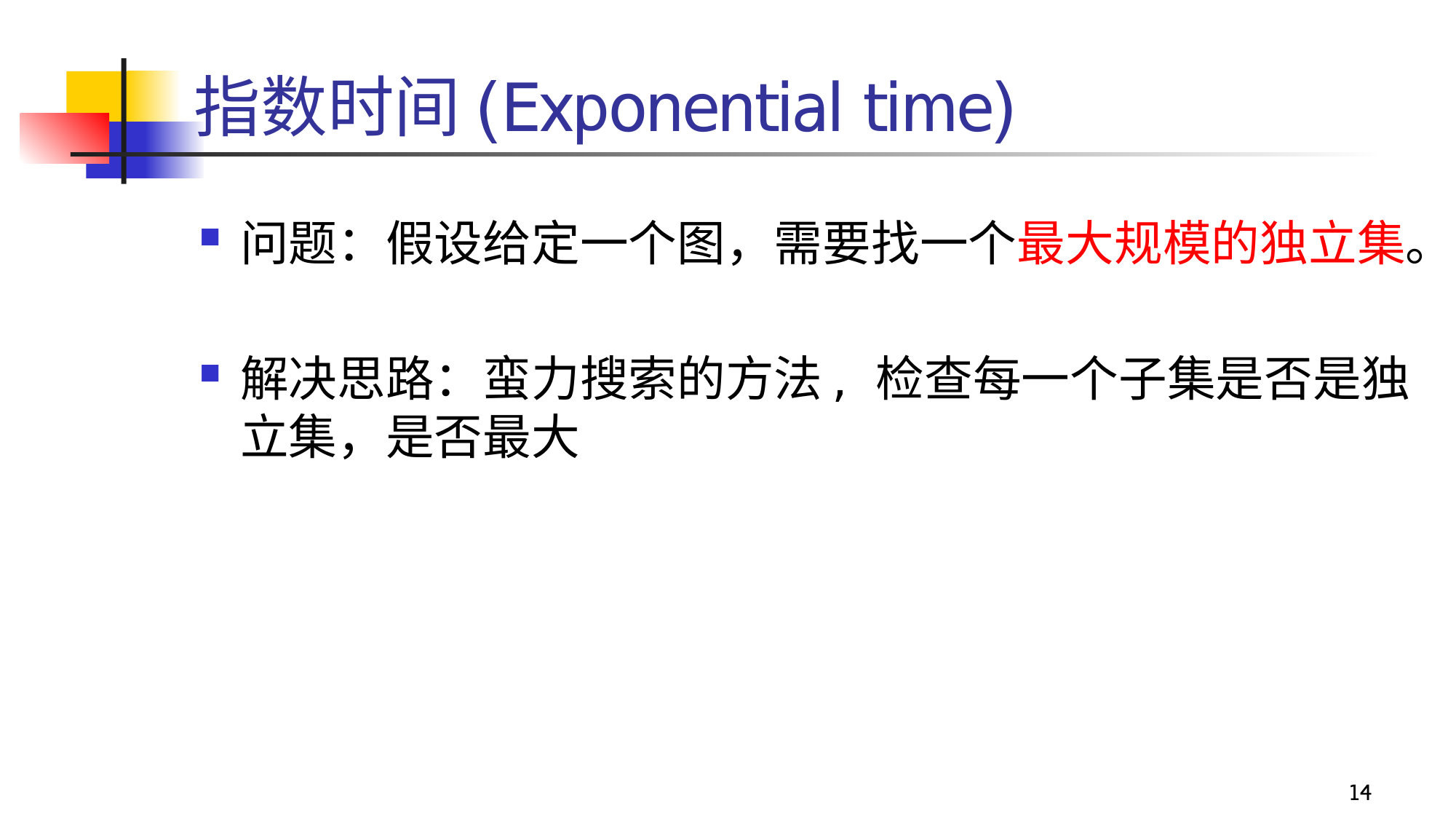

# 指数时间(Exponential time)
问题：假设给定一个图，需要找一个最大规模的独立集。

解决思路：蛮力搜索的方法, 检查每一个子集是否是独立集，是否最大
14